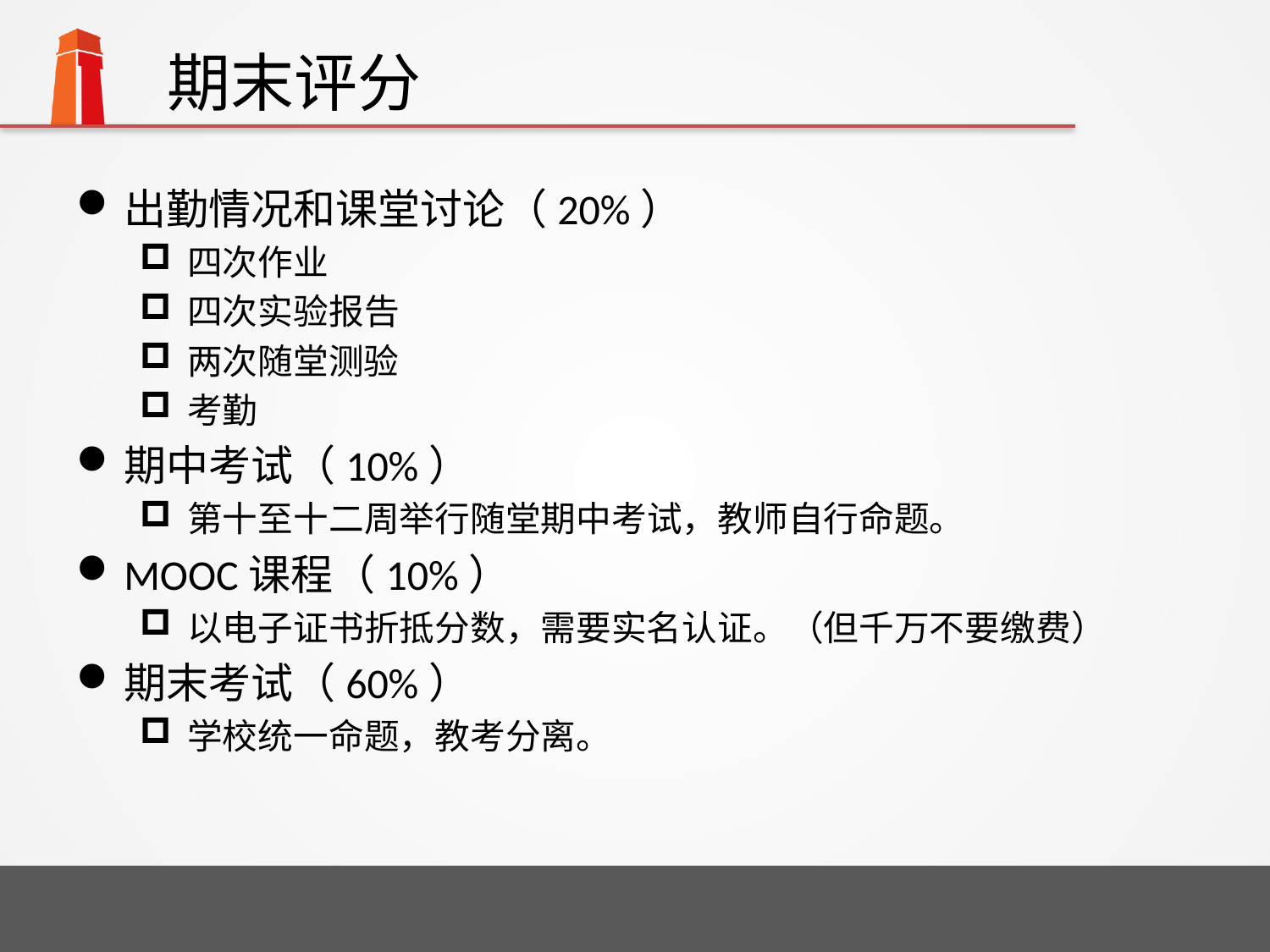

# 期末评分
出勤情况和课堂讨论（20%）
四次作业
四次实验报告
两次随堂测验
考勤
期中考试（10%）
第十至十二周举行随堂期中考试，教师自行命题。
MOOC课程（10%）
以电子证书折抵分数，需要实名认证。（但千万不要缴费）
期末考试（60%）
学校统一命题，教考分离。